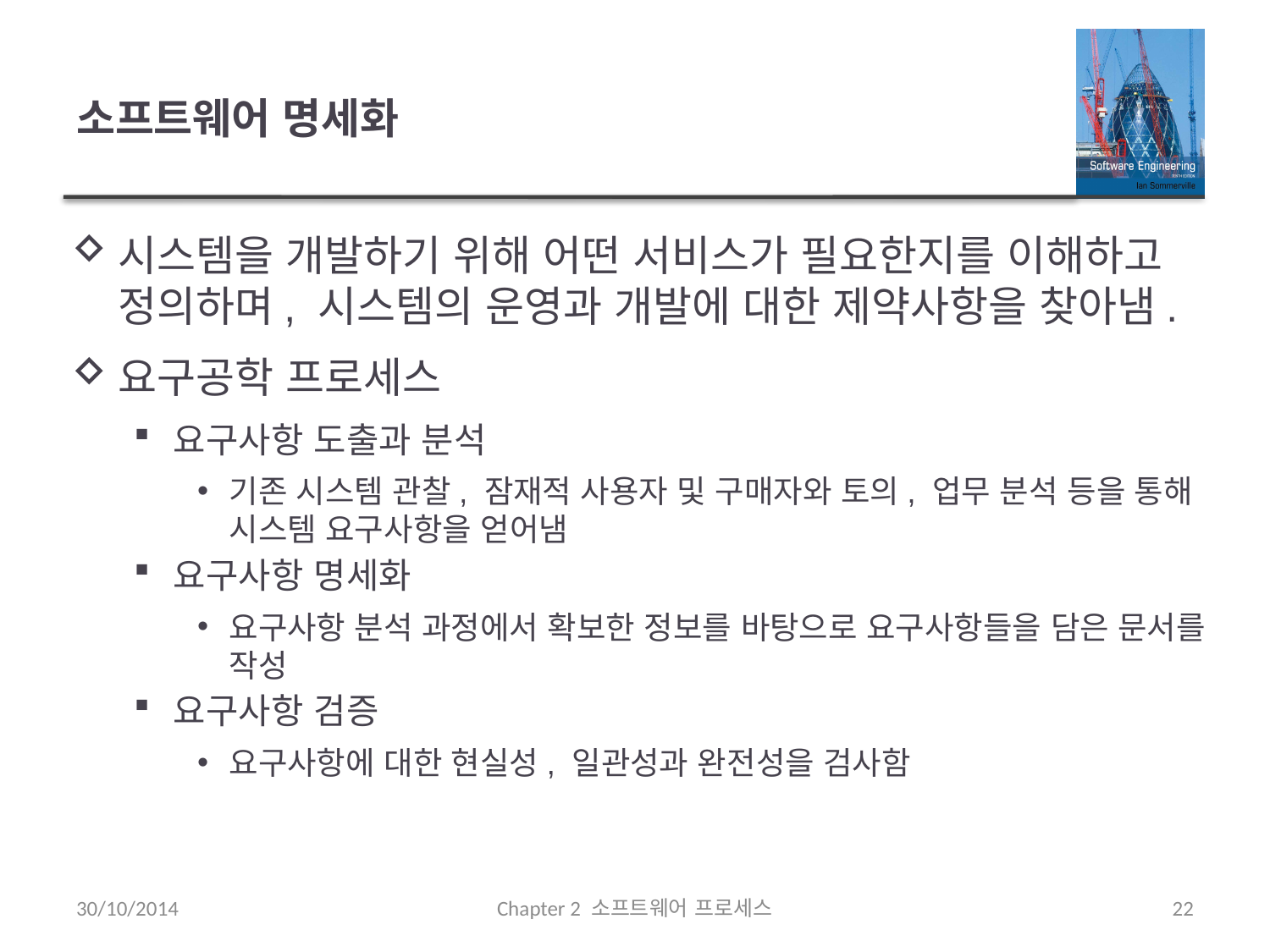

# 소프트웨어 명세화
시스템을 개발하기 위해 어떤 서비스가 필요한지를 이해하고 정의하며, 시스템의 운영과 개발에 대한 제약사항을 찾아냄.
요구공학 프로세스
요구사항 도출과 분석
기존 시스템 관찰, 잠재적 사용자 및 구매자와 토의, 업무 분석 등을 통해 시스템 요구사항을 얻어냄
요구사항 명세화
요구사항 분석 과정에서 확보한 정보를 바탕으로 요구사항들을 담은 문서를 작성
요구사항 검증
요구사항에 대한 현실성, 일관성과 완전성을 검사함
30/10/2014
Chapter 2 소프트웨어 프로세스
22